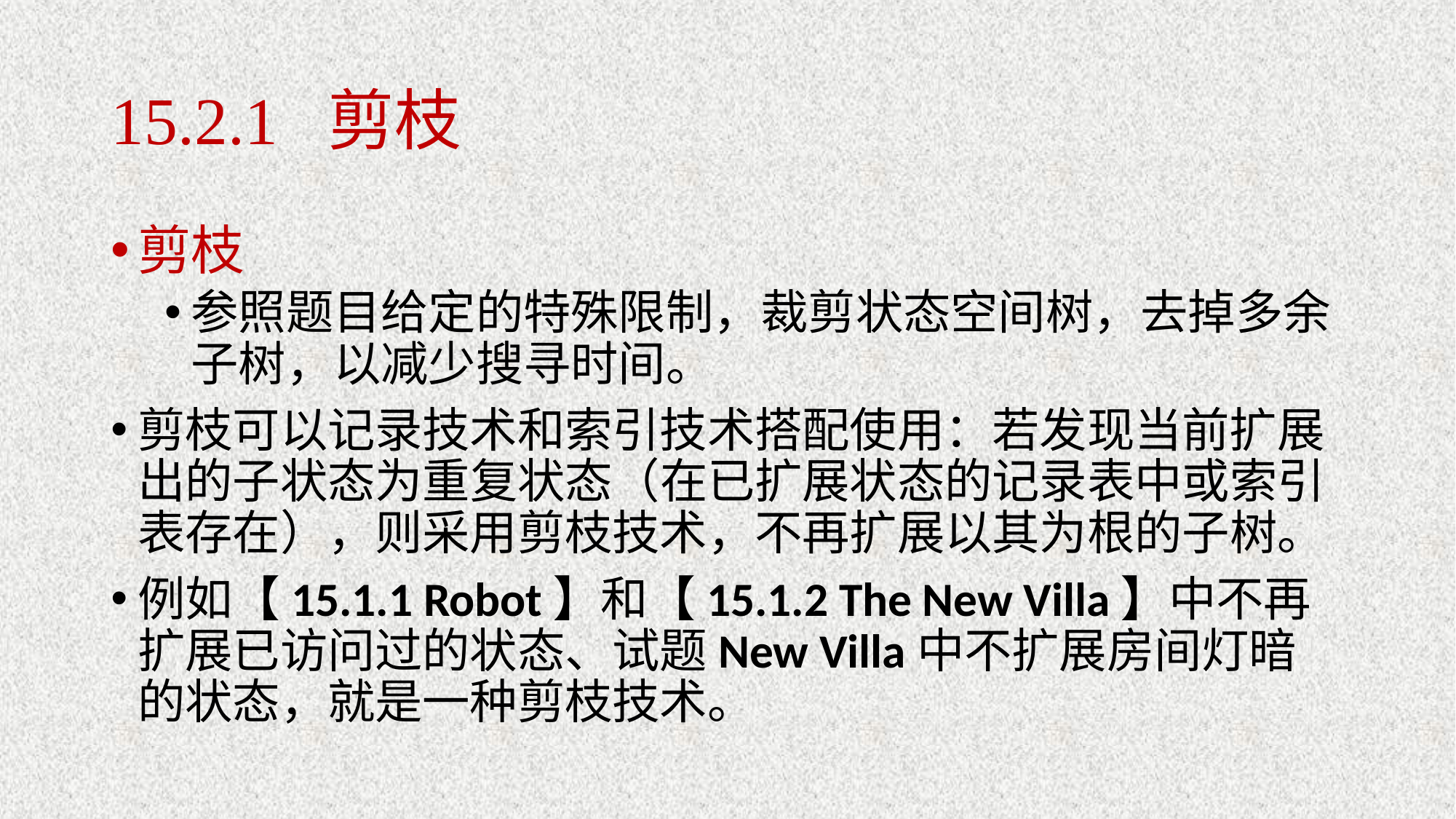

# 15.2.1  剪枝
剪枝
参照题目给定的特殊限制，裁剪状态空间树，去掉多余子树，以减少搜寻时间。
剪枝可以记录技术和索引技术搭配使用：若发现当前扩展出的子状态为重复状态（在已扩展状态的记录表中或索引表存在），则采用剪枝技术，不再扩展以其为根的子树。
例如【15.1.1 Robot】和【15.1.2 The New Villa】中不再扩展已访问过的状态、试题New Villa中不扩展房间灯暗的状态，就是一种剪枝技术。